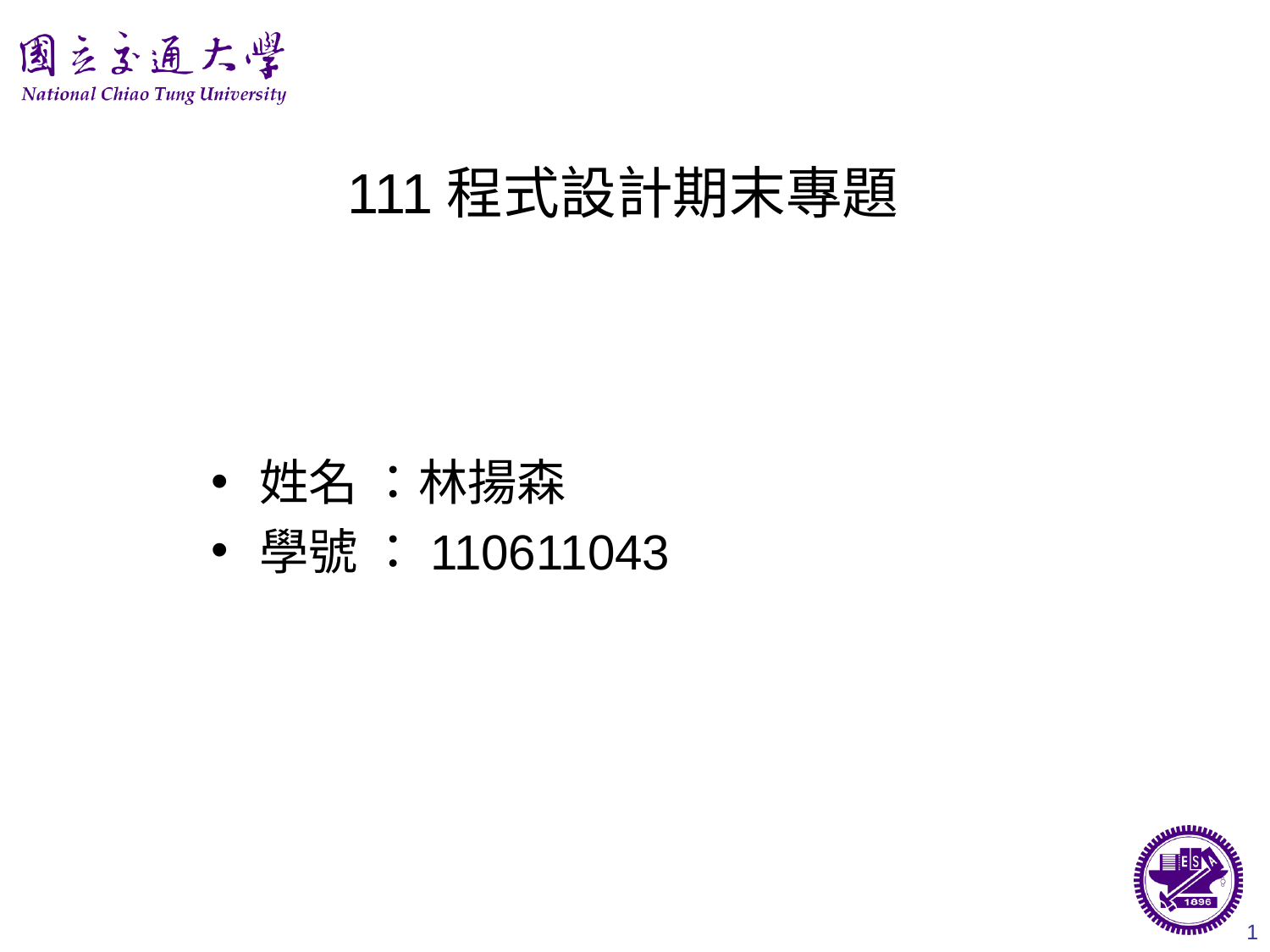

# 111程式設計期末專題
姓名 ：林揚森
學號 ：110611043

1